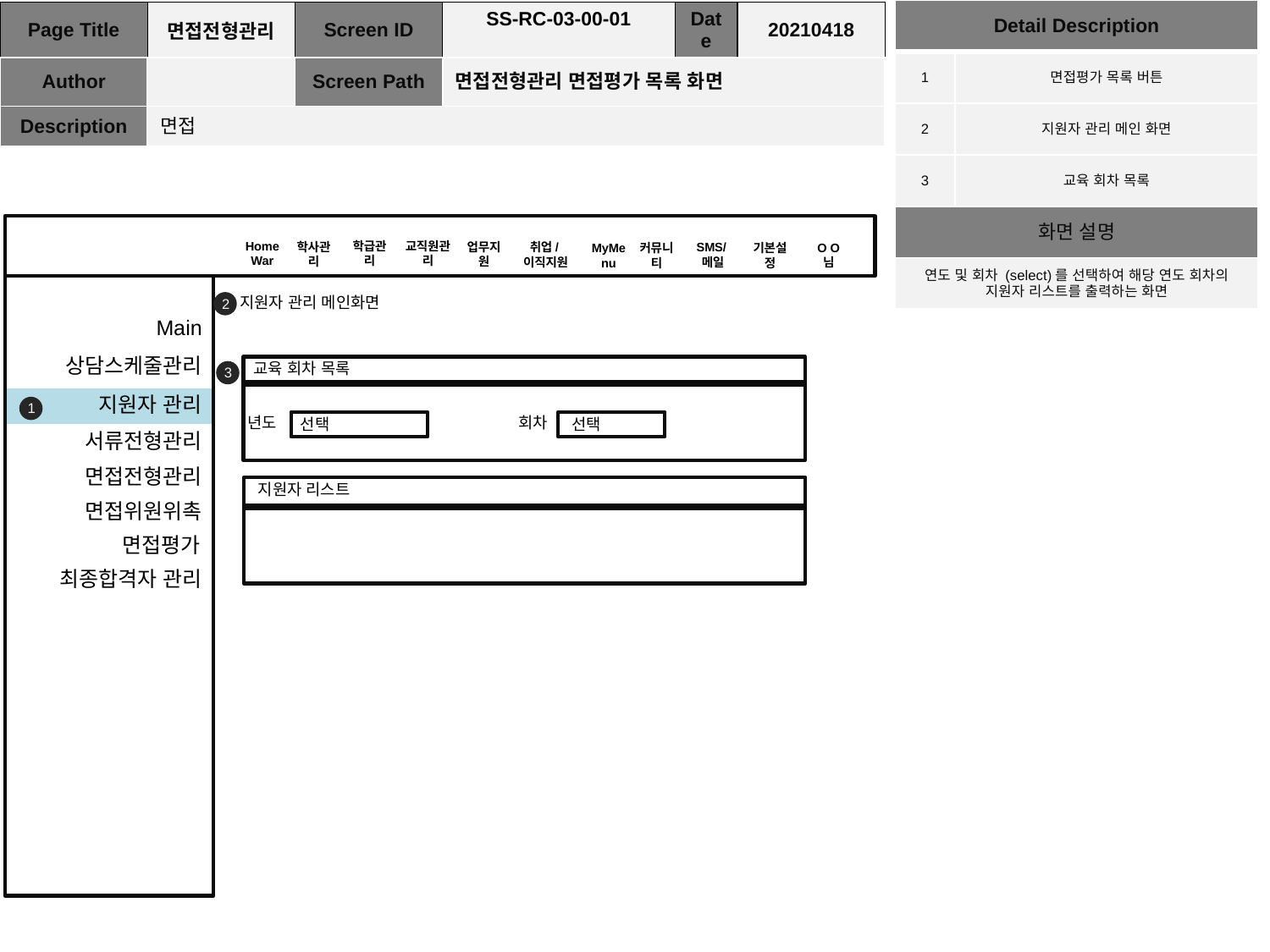

| Detail Description |  |
| --- | --- |
| 1 | 면접평가 목록 버튼 |
| 2 | 지원자 관리 메인 화면 |
| 3 | 교육 회차 목록 |
| 화면 설명 |  |
| 연도 및 회차 (select)를 선택하여 해당 연도 회차의 지원자 리스트를 출력하는 화면 |  |
| Page Title | 면접전형관리 | Screen ID | SS-RC-03-00-01 | Date | 20210418 |
| --- | --- | --- | --- | --- | --- |
| Author |  | Screen Path | 면접전형관리 면접평가 목록 화면 |  |  |
| Description | 면접 |  |  |  |  |

HomeWar
학급관리
교직원관리
업무지원
학사관리
취업/이직지원
SMS/메일
O O 님
커뮤니티
기본설정
MyMenu

지원자 관리 메인화면
2

Main
상담스케줄관리
교육 회차 목록

3

지원자 관리

1

년도
회차
선택
선택

서류전형관리
면접전형관리
지원자 리스트

면접위원위촉

면접평가
최종합격자 관리